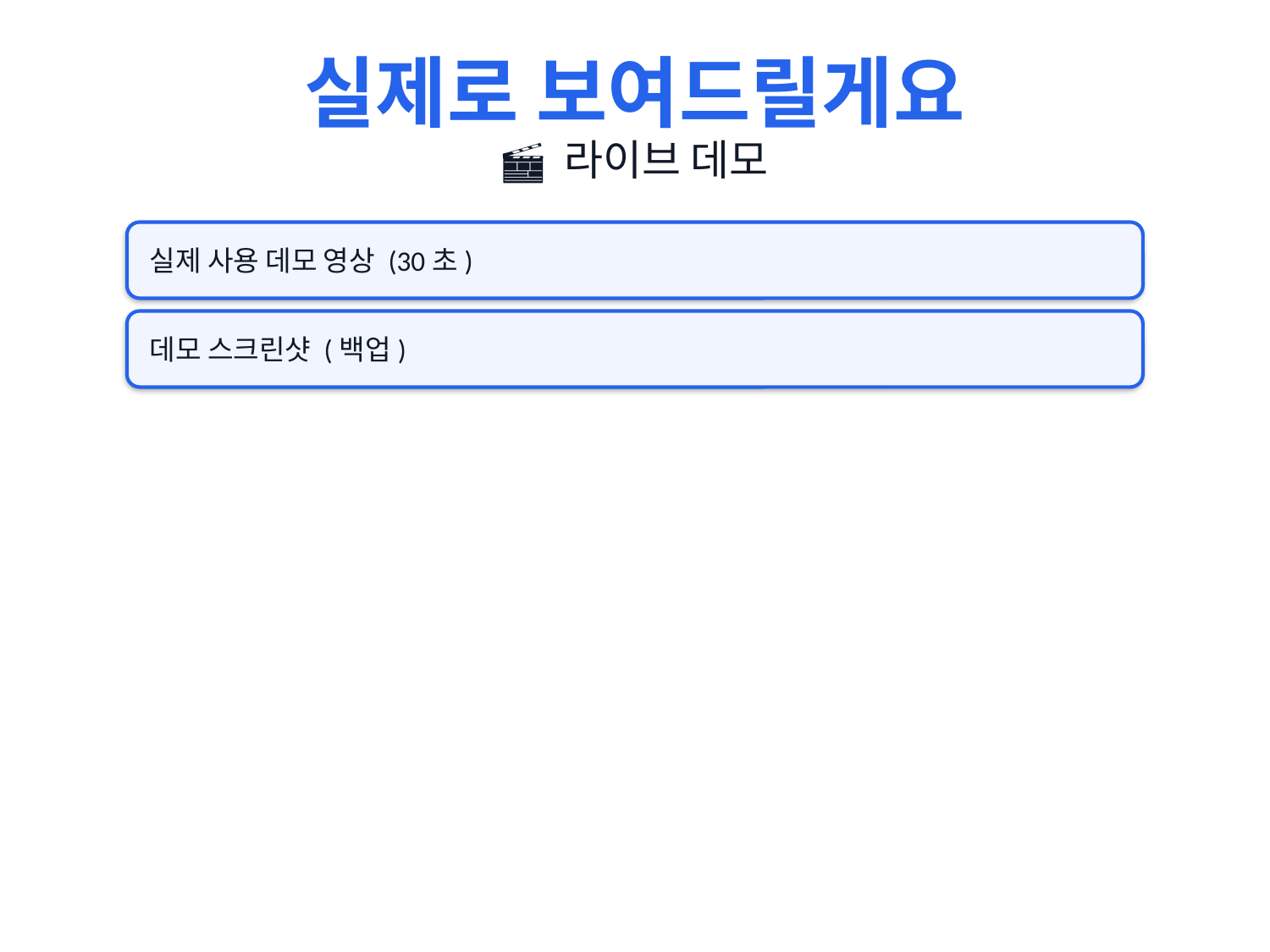

실제로 보여드릴게요
🎬 라이브 데모
실제 사용 데모 영상 (30초)
데모 스크린샷 (백업)